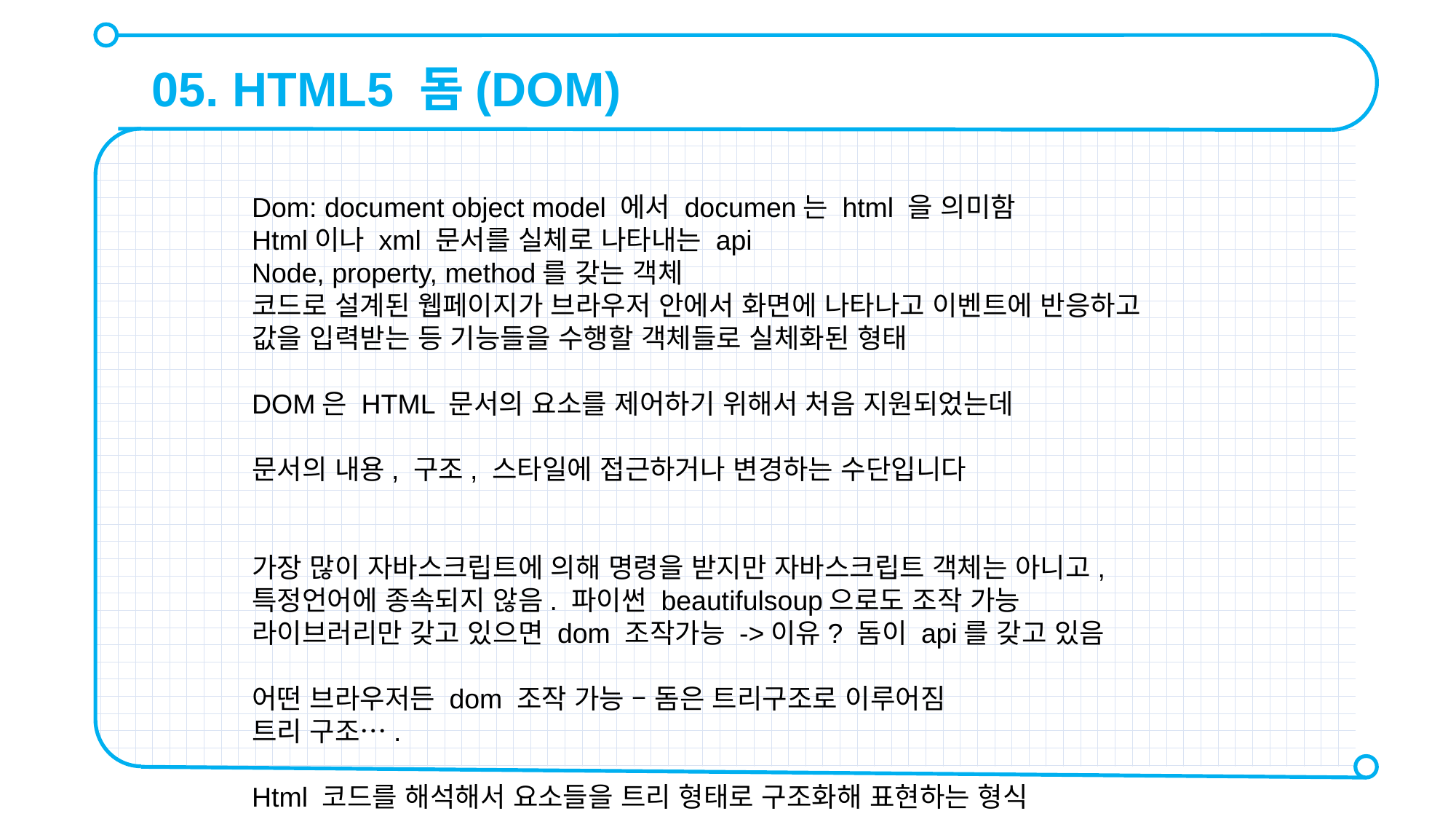

05. HTML5 돔(DOM)
Dom: document object model 에서 documen는 html 을 의미함
Html이나 xml 문서를 실체로 나타내는 api
Node, property, method를 갖는 객체
코드로 설계된 웹페이지가 브라우저 안에서 화면에 나타나고 이벤트에 반응하고 값을 입력받는 등 기능들을 수행할 객체들로 실체화된 형태

DOM은 HTML 문서의 요소를 제어하기 위해서 처음 지원되었는데

문서의 내용, 구조, 스타일에 접근하거나 변경하는 수단입니다

가장 많이 자바스크립트에 의해 명령을 받지만 자바스크립트 객체는 아니고, 특정언어에 종속되지 않음. 파이썬 beautifulsoup으로도 조작 가능
라이브러리만 갖고 있으면 dom 조작가능 ->이유? 돔이 api를 갖고 있음

어떤 브라우저든 dom 조작 가능 – 돔은 트리구조로 이루어짐
트리 구조….

Html 코드를 해석해서 요소들을 트리 형태로 구조화해 표현하는 형식

DOM은 자바스크립트를 사용해서 웹 화면의 콘텐츠를 추가, 수정, 삭제하거나 이벤트를 처리할 수 있도록 프로그래밍 인터페이스를 제공